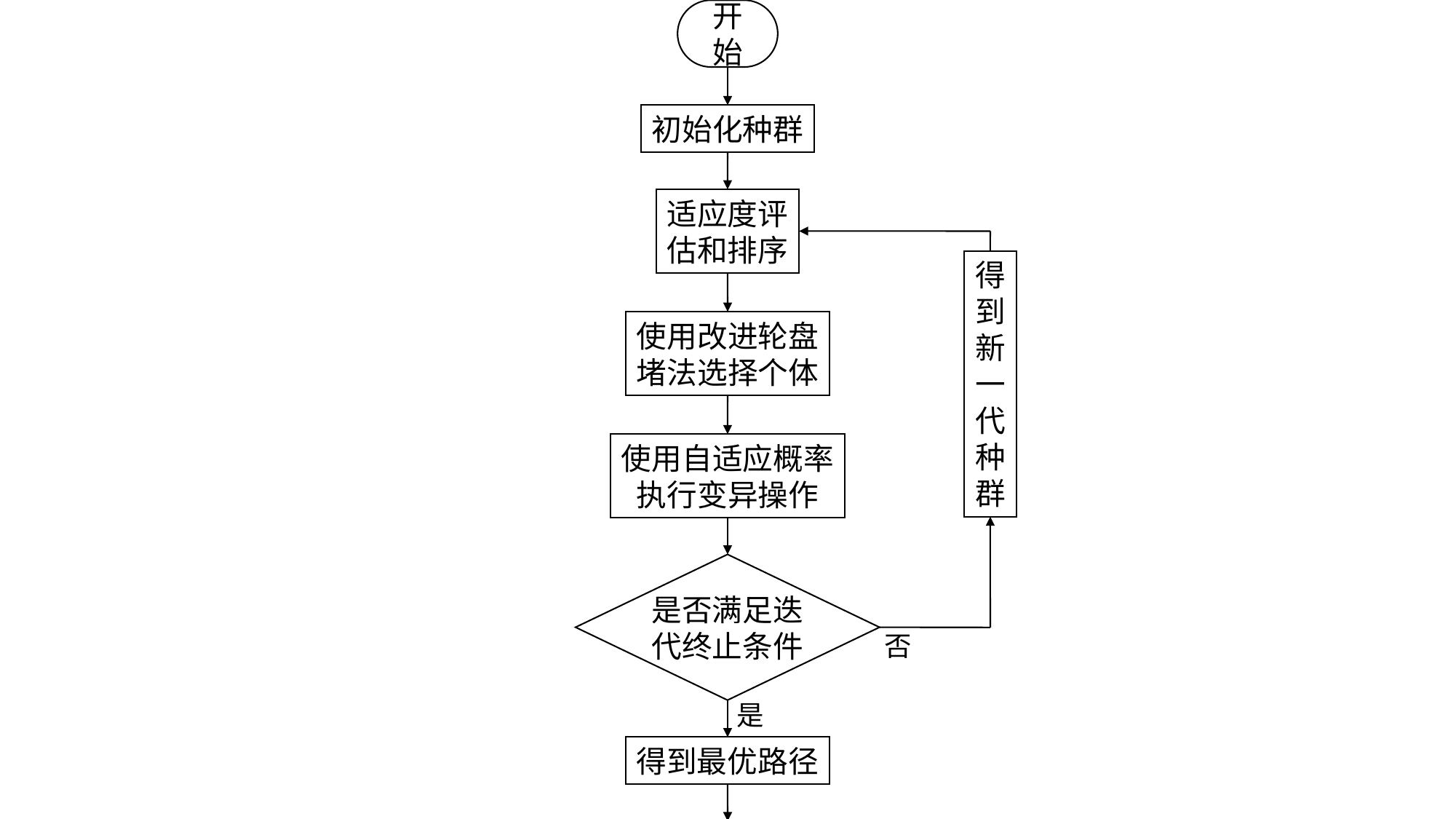

开始
初始化种群
适应度评
估和排序
得
到
新
一
代
种
群
使用改进轮盘
堵法选择个体
使用自适应概率
执行变异操作
是否满足迭
代终止条件
否
是
得到最优路径
结束